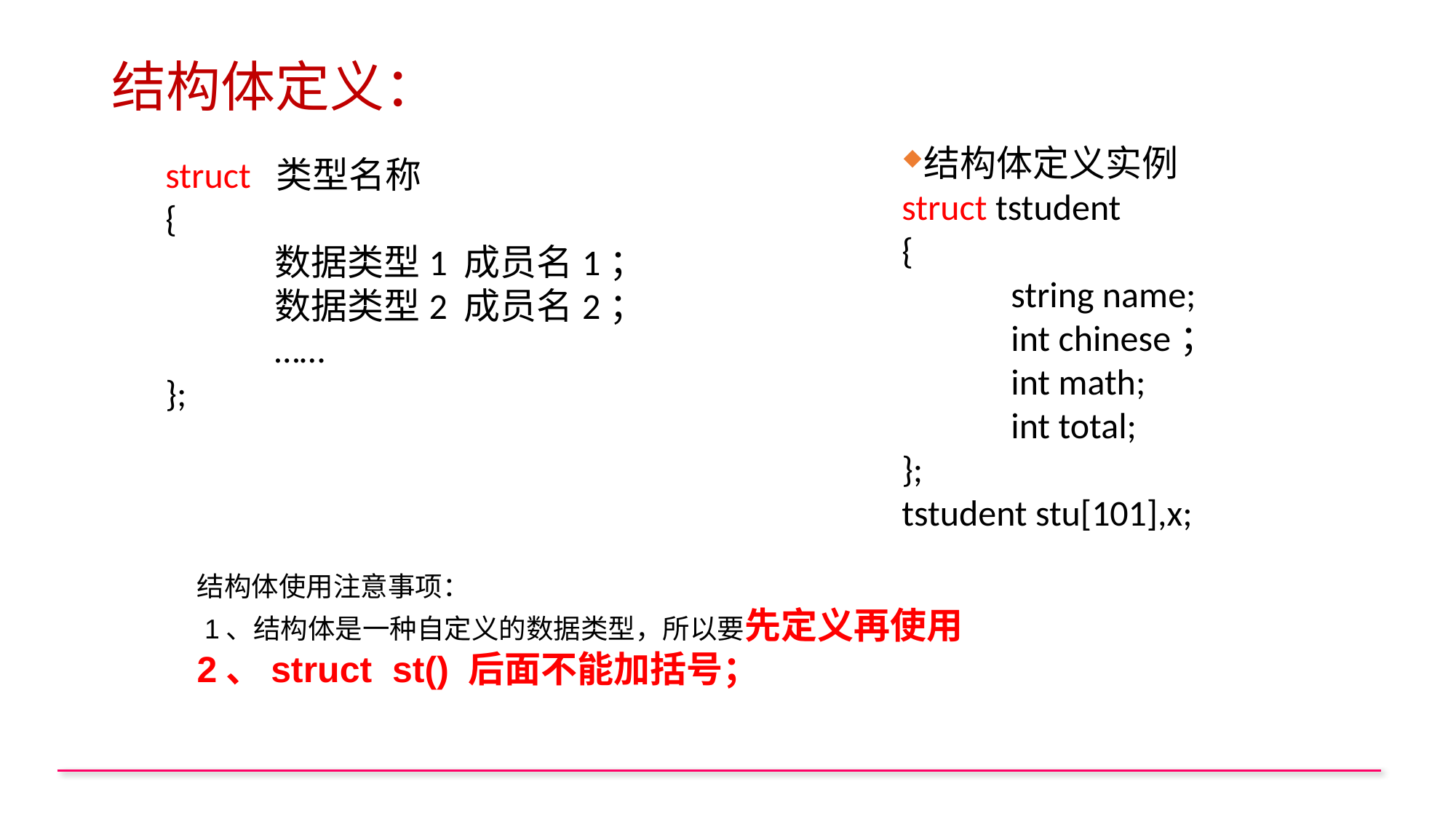

# 结构体定义：
结构体定义实例
struct tstudent
{
	string name;
	int chinese；
	int math;
	int total;
};
tstudent stu[101],x;
struct  类型名称
{
	数据类型1 成员名1；
	数据类型2 成员名2；
	……
};

结构体使用注意事项：
 1、结构体是一种自定义的数据类型，所以要先定义再使用
2、struct  st() 后面不能加括号；